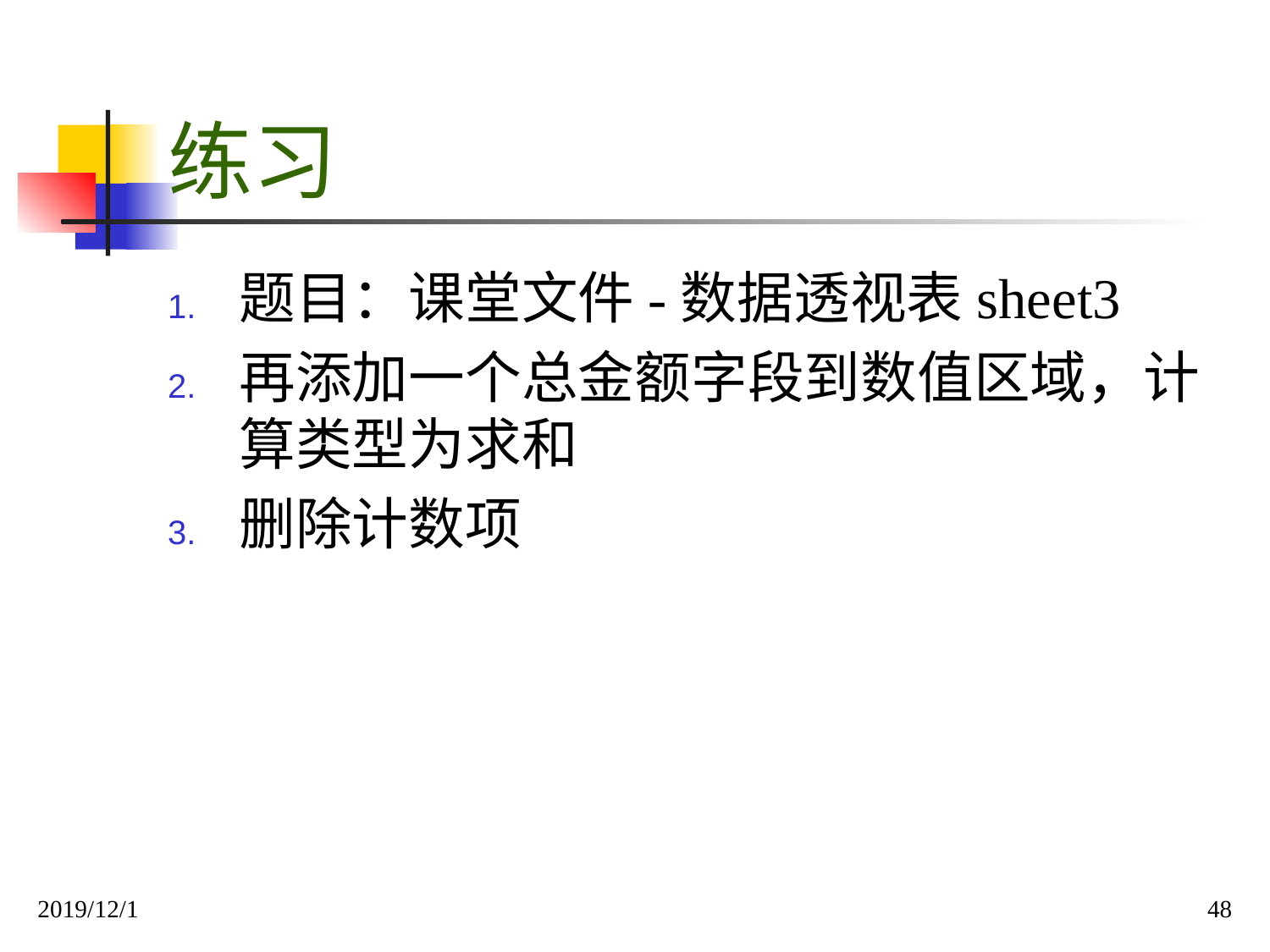

# 练习
题目：课堂文件-数据透视表sheet3
再添加一个总金额字段到数值区域，计算类型为求和
删除计数项
2019/12/1
48